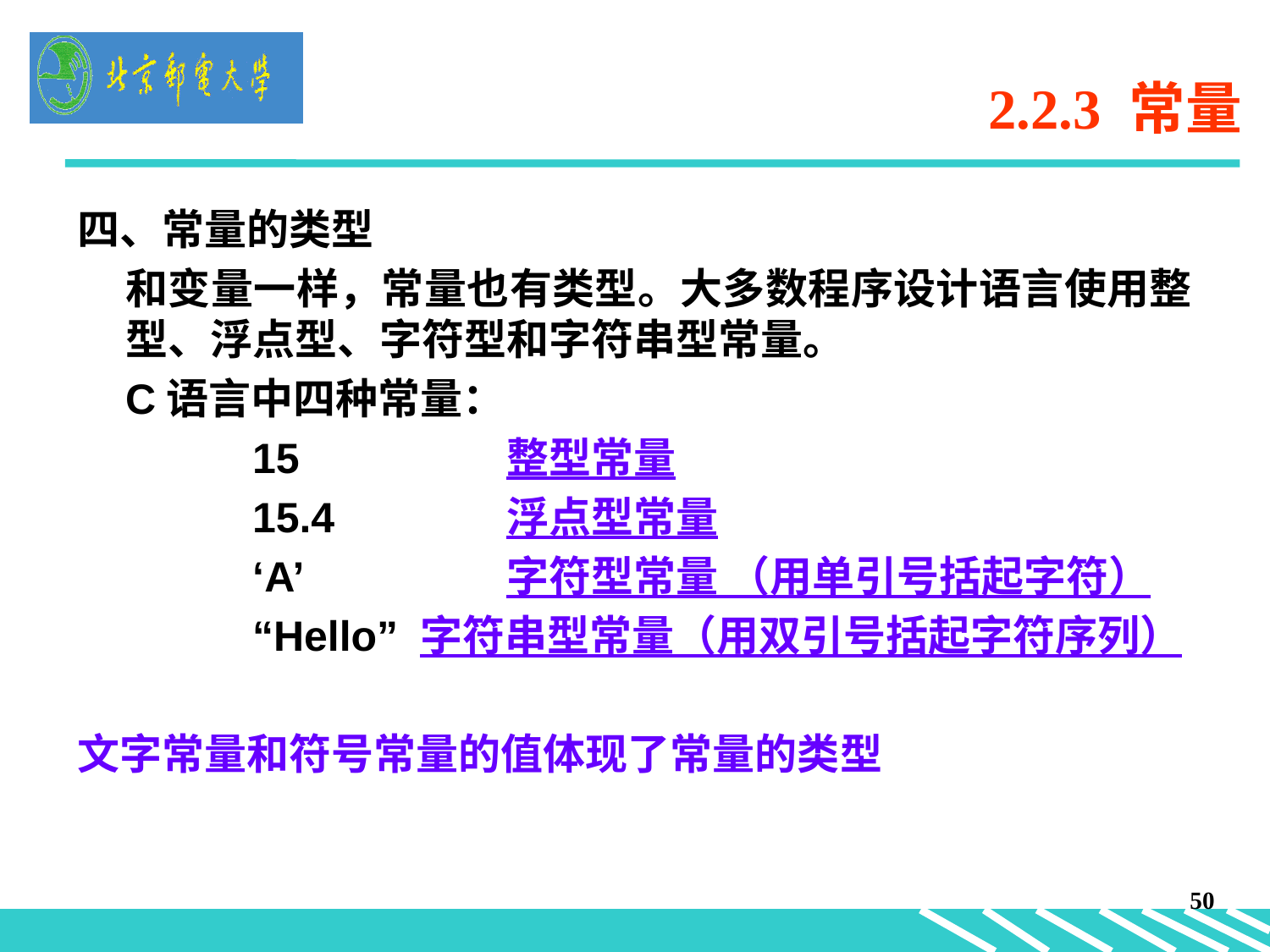

# 2.2.3 常量
四、常量的类型
	和变量一样，常量也有类型。大多数程序设计语言使用整型、浮点型、字符型和字符串型常量。
	C语言中四种常量：
		15		整型常量
		15.4		浮点型常量
		‘A’		字符型常量 （用单引号括起字符）
		“Hello” 字符串型常量（用双引号括起字符序列）

文字常量和符号常量的值体现了常量的类型

50